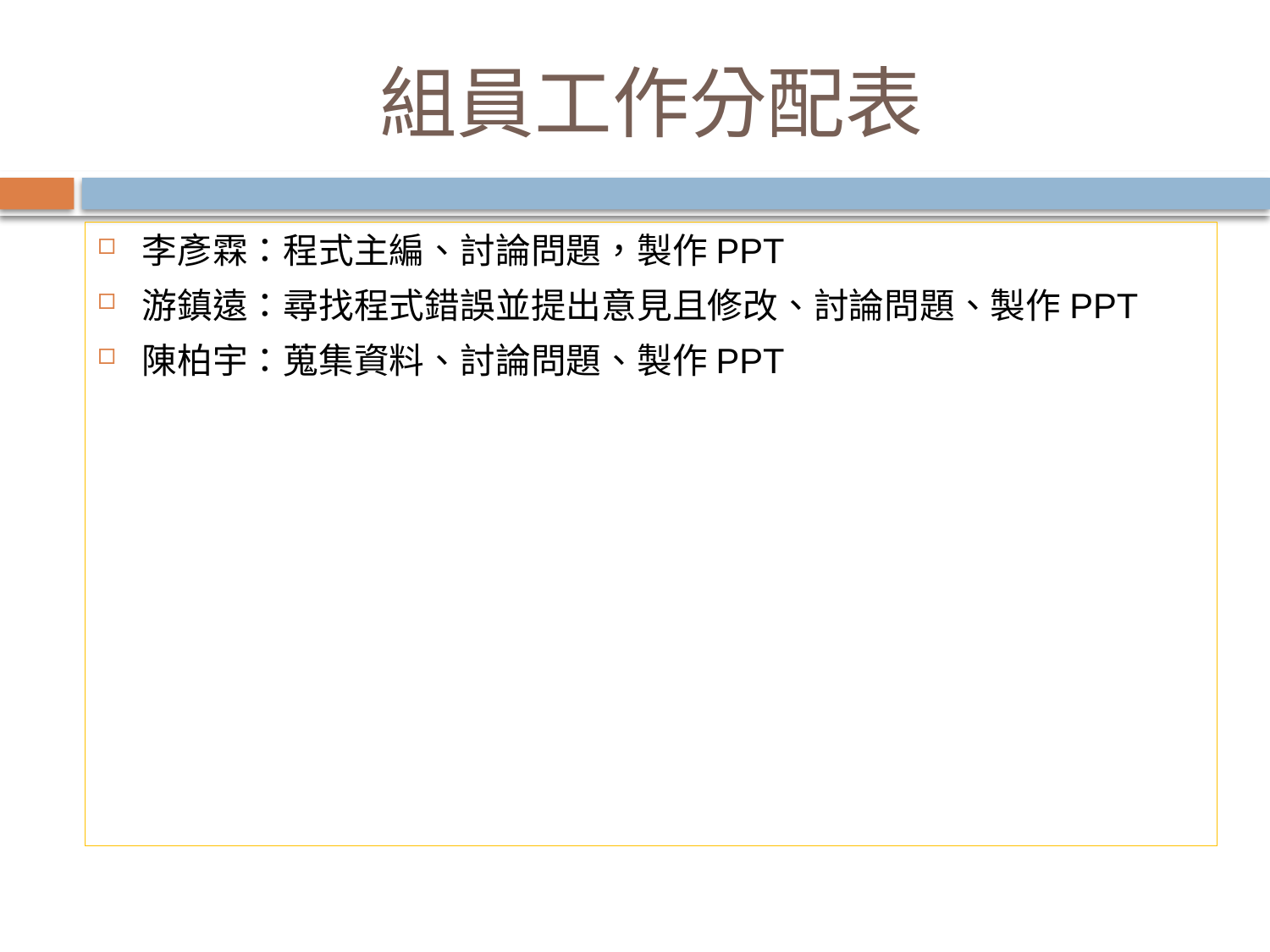

# 組員工作分配表
李彥霖：程式主編、討論問題，製作PPT
游鎮遠：尋找程式錯誤並提出意見且修改、討論問題、製作PPT
陳柏宇：蒐集資料、討論問題、製作PPT